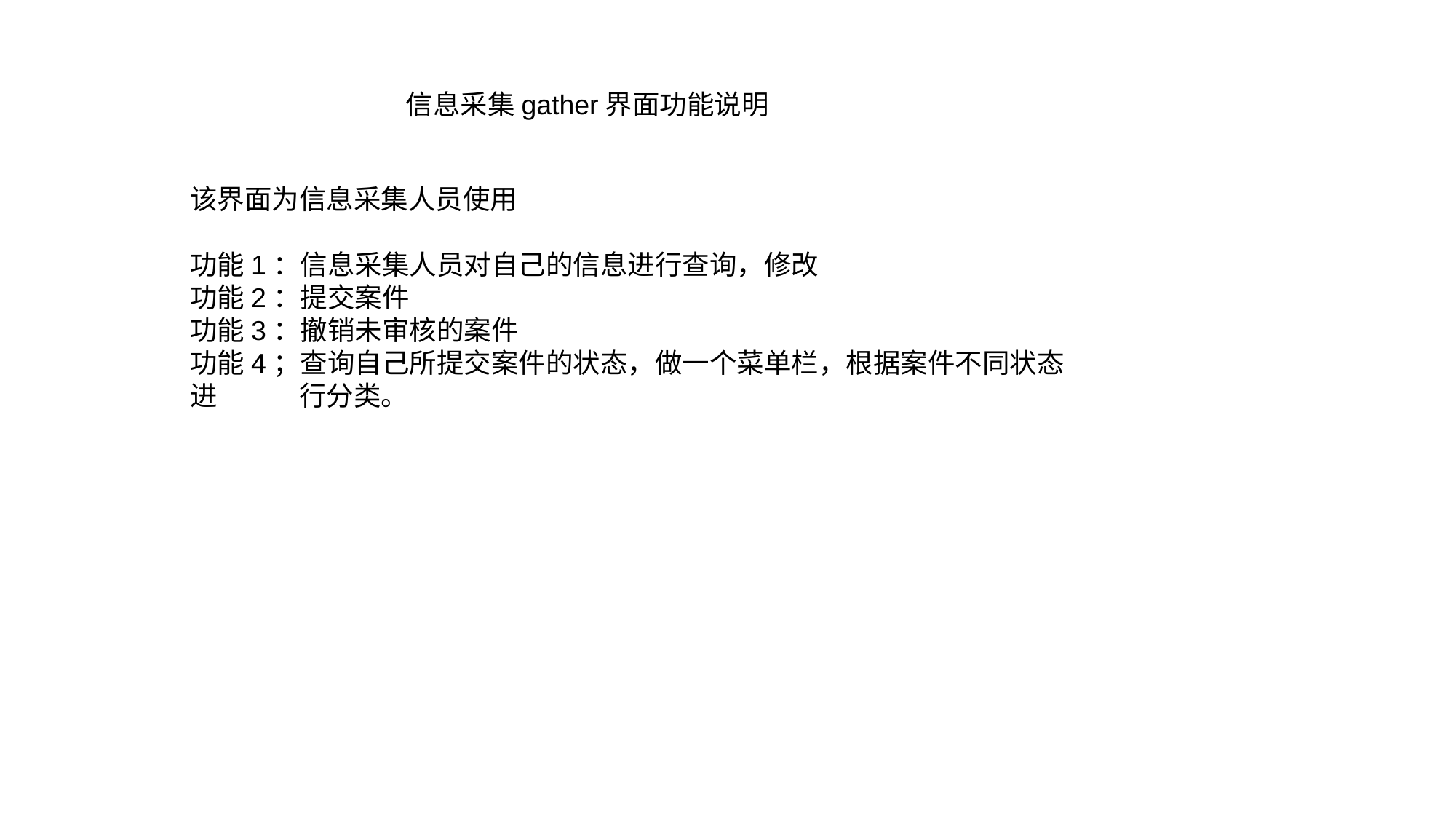

信息采集gather界面功能说明
该界面为信息采集人员使用

功能1：信息采集人员对自己的信息进行查询，修改
功能2：提交案件
功能3：撤销未审核的案件
功能4；查询自己所提交案件的状态，做一个菜单栏，根据案件不同状态进	行分类。